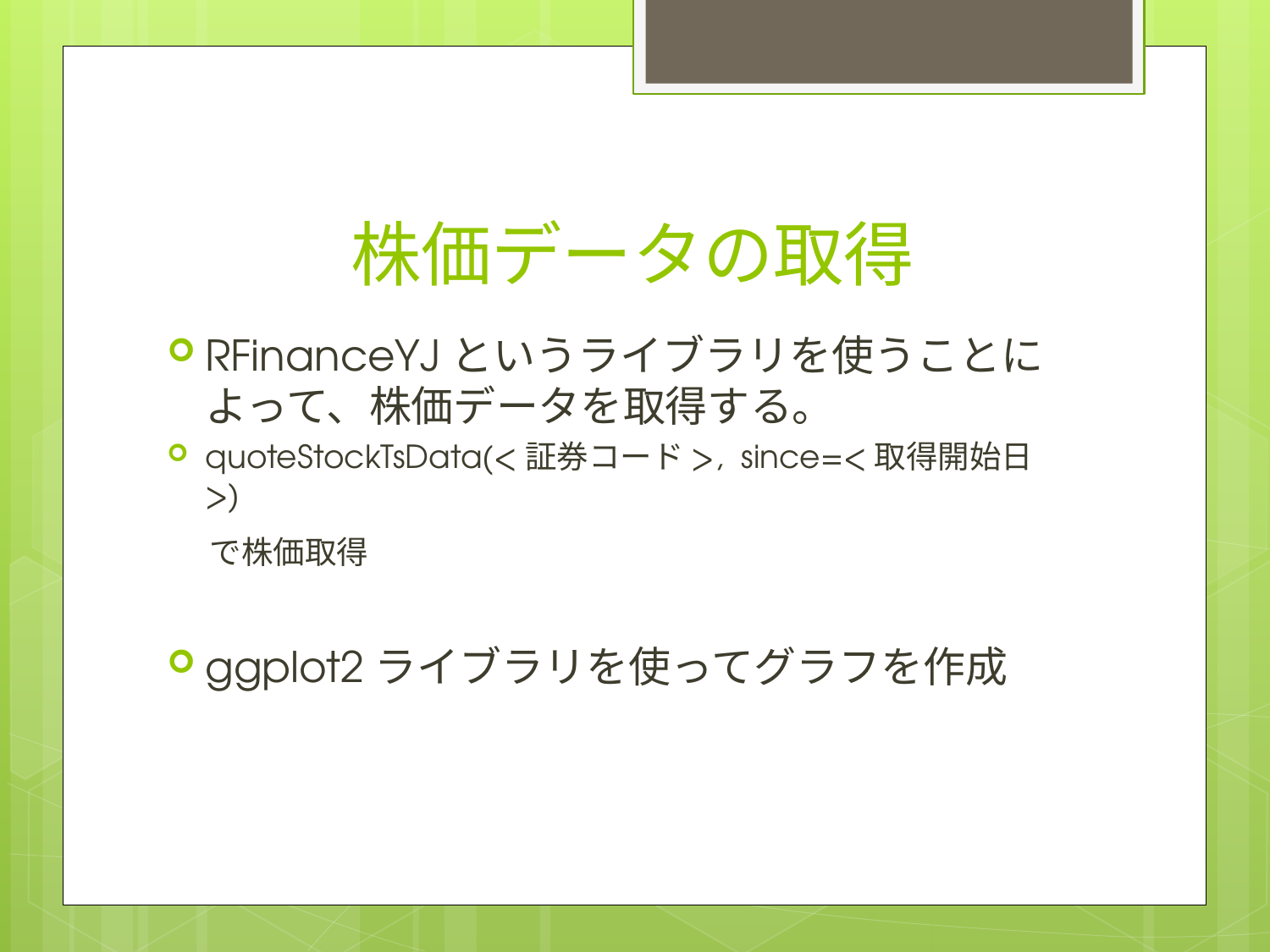

# 株価データの取得
RFinanceYJというライブラリを使うことによって、株価データを取得する。
quoteStockTsData(<証券コード>,  since=<取得開始日>)
　で株価取得

ggplot2ライブラリを使ってグラフを作成